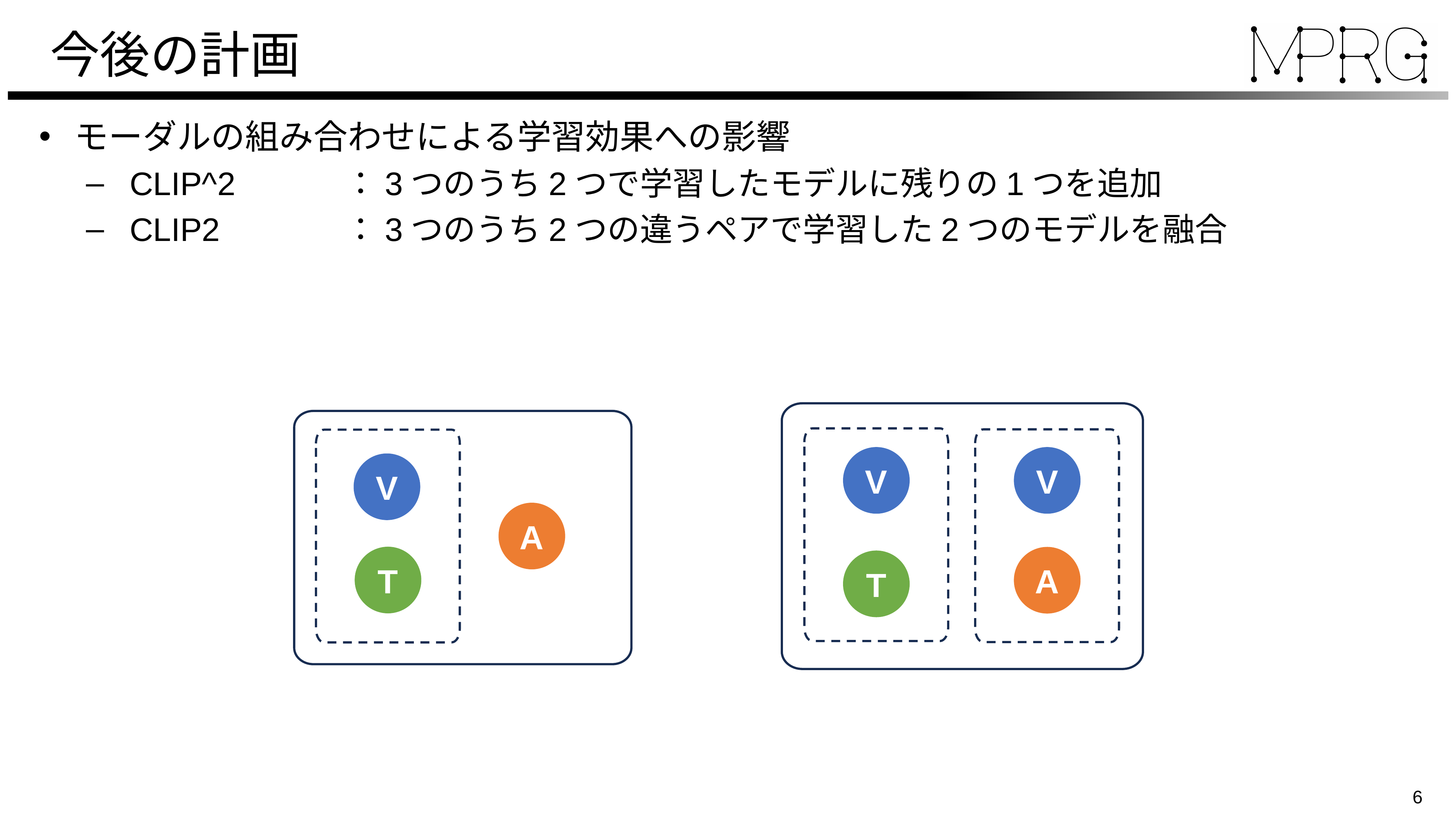

# 今後の計画
モーダルの組み合わせによる学習効果への影響
CLIP^2	：3つのうち2つで学習したモデルに残りの1つを追加
CLIP2	：3つのうち2つの違うペアで学習した2つのモデルを融合

V
V
A
T

V
A
T